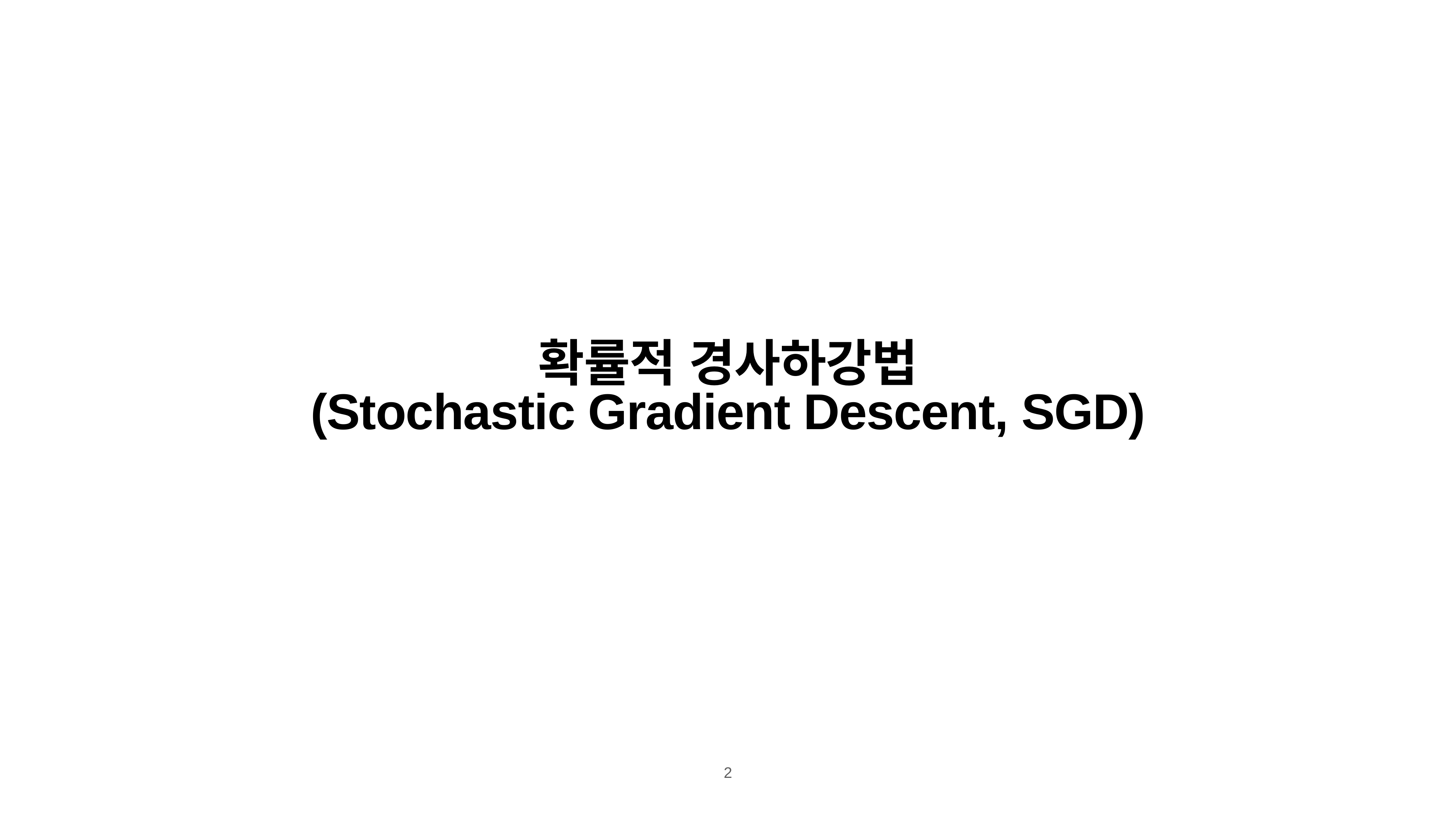

# 확률적 경사하강법 (Stochastic Gradient Descent, SGD)
2